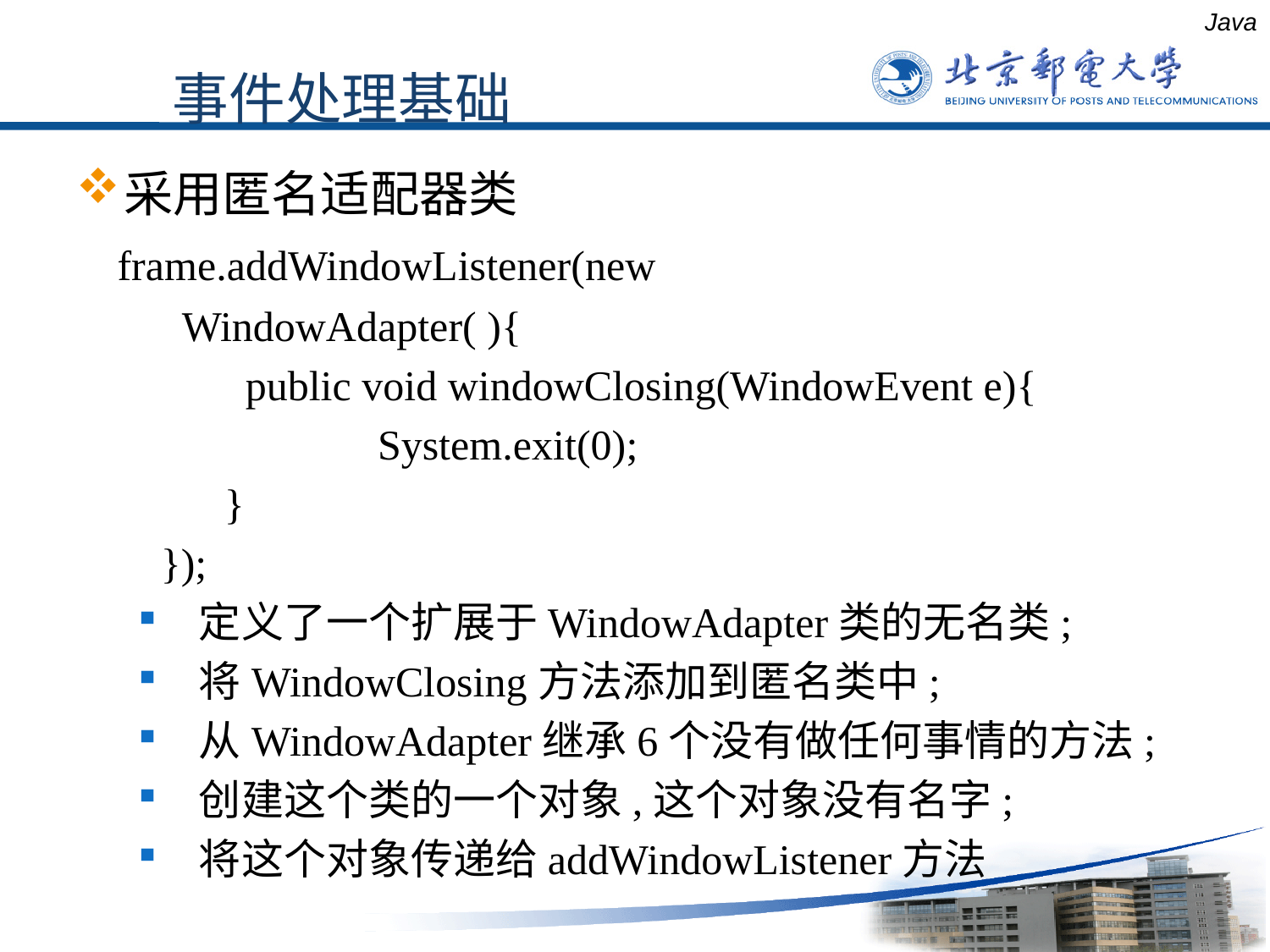

Java
事件处理基础
采用匿名适配器类
   frame.addWindowListener(new
          WindowAdapter( ){
                public void windowClosing(WindowEvent e){
			System.exit(0);
              }
        });
 定义了一个扩展于WindowAdapter类的无名类;
 将WindowClosing方法添加到匿名类中;
 从WindowAdapter继承6个没有做任何事情的方法;
 创建这个类的一个对象,这个对象没有名字;
 将这个对象传递给addWindowListener方法